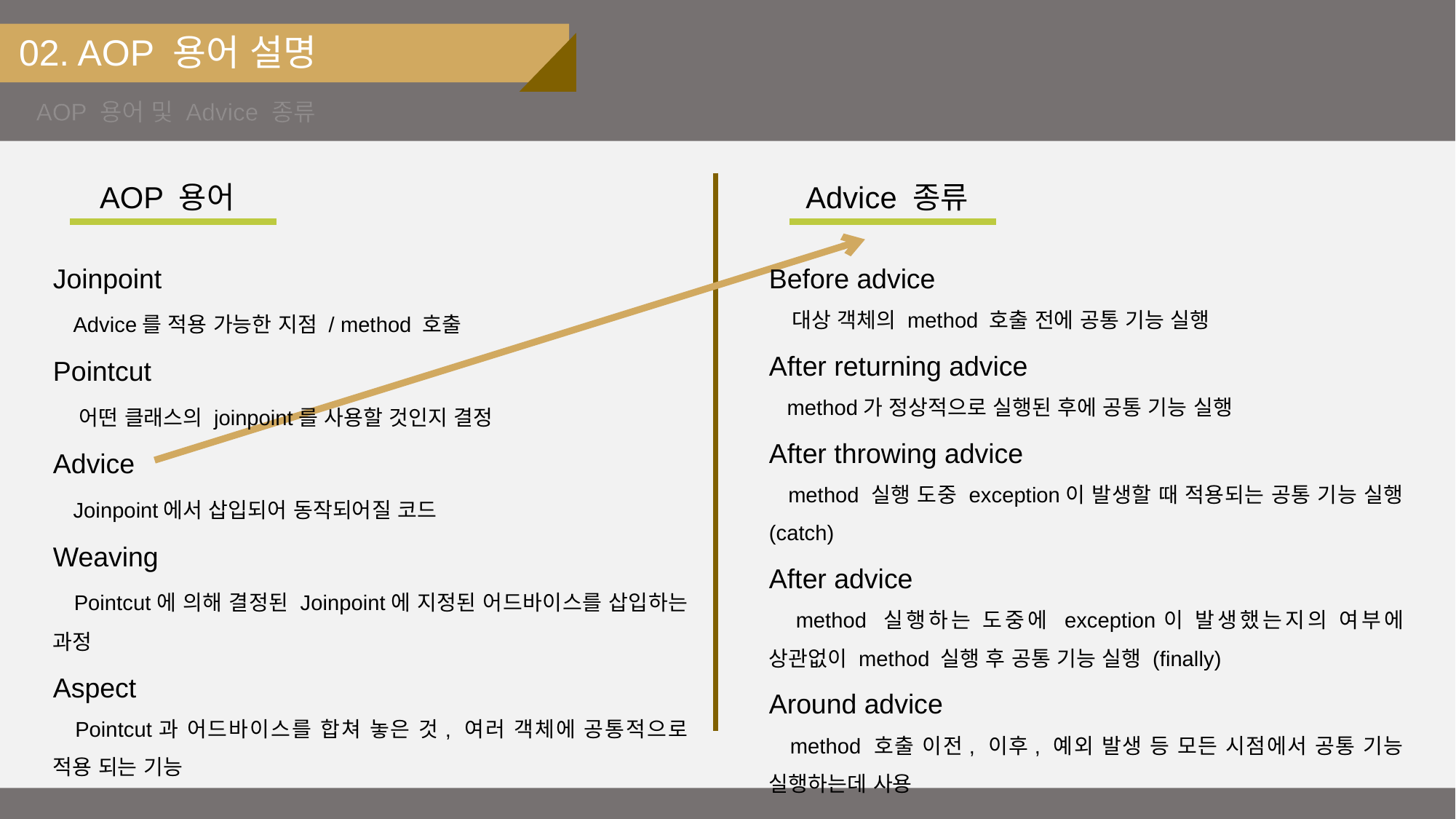

02. AOP 용어 설명

AOP 용어 및 Advice 종류

Advice 종류
AOP 용어
Before advice
   대상 객체의 method 호출 전에 공통 기능 실행
After returning advice
   method가 정상적으로 실행된 후에 공통 기능 실행
After throwing advice
   method 실행 도중 exception이 발생할 때 적용되는 공통 기능 실행 (catch)
After advice
   method 실행하는 도중에 exception이 발생했는지의 여부에 상관없이 method 실행 후 공통 기능 실행 (finally)
Around advice
   method 호출 이전, 이후, 예외 발생 등 모든 시점에서 공통 기능 실행하는데 사용
Joinpoint
   Advice를 적용 가능한 지점 / method 호출
Pointcut
   어떤 클래스의 joinpoint를 사용할 것인지 결정
Advice
   Joinpoint에서 삽입되어 동작되어질 코드
Weaving
   Pointcut에 의해 결정된 Joinpoint에 지정된 어드바이스를 삽입하는 과정
Aspect
   Pointcut과 어드바이스를 합쳐 놓은 것, 여러 객체에 공통적으로 적용 되는 기능